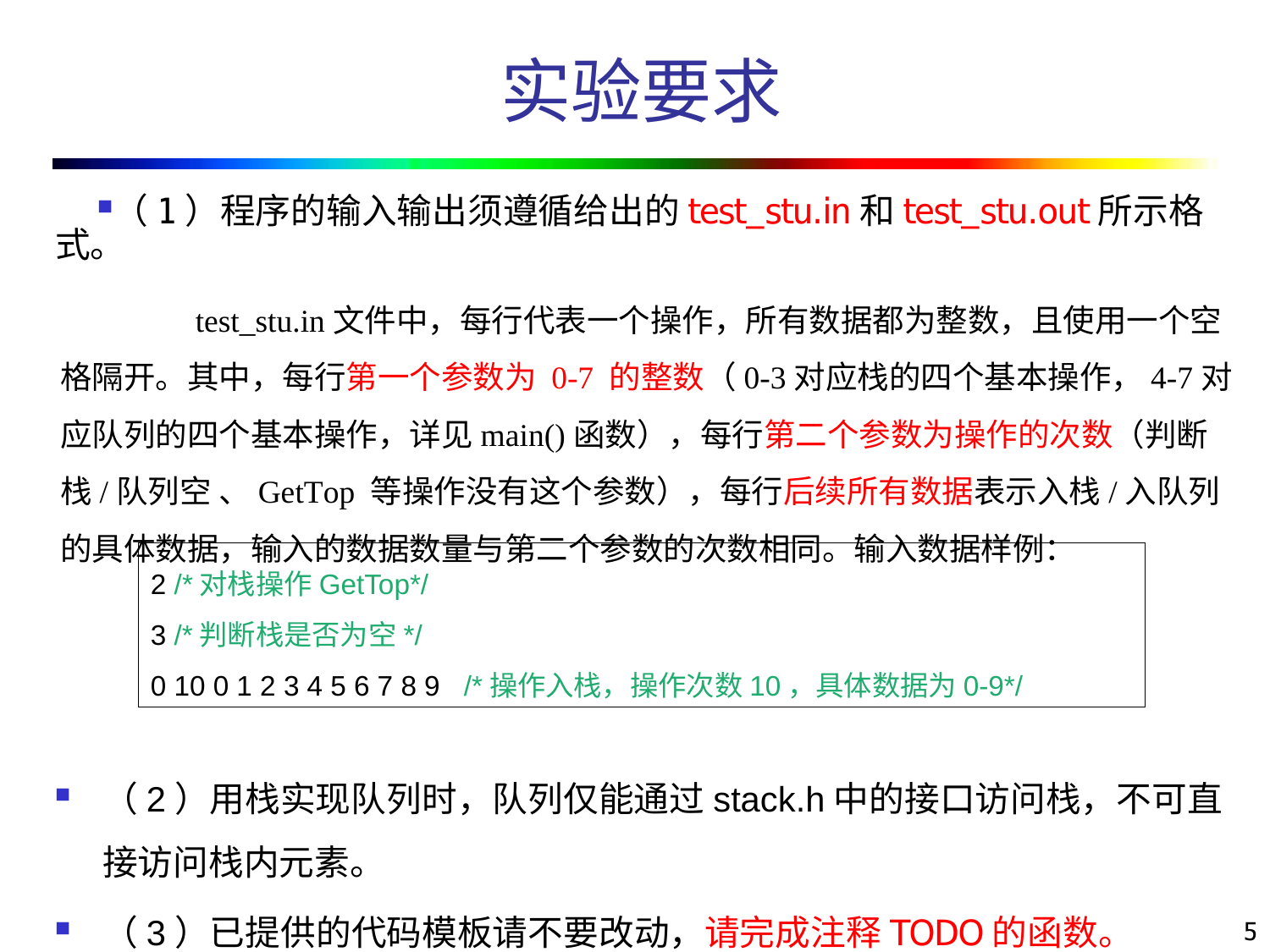

# 实验要求
（1）程序的输入输出须遵循给出的test_stu.in和test_stu.out所示格式。
	 test_stu.in文件中，每行代表一个操作，所有数据都为整数，且使用一个空格隔开。其中，每行第一个参数为 0-7 的整数（0-3对应栈的四个基本操作，4-7对应队列的四个基本操作，详见main()函数），每行第二个参数为操作的次数（判断栈/队列空 、GetTop 等操作没有这个参数），每行后续所有数据表示入栈/入队列的具体数据，输入的数据数量与第二个参数的次数相同。输入数据样例：

（2）用栈实现队列时，队列仅能通过stack.h中的接口访问栈，不可直接访问栈内元素。
（3）已提供的代码模板请不要改动，请完成注释TODO的函数。
2 /*对栈操作GetTop*/
3 /*判断栈是否为空*/
0 10 0 1 2 3 4 5 6 7 8 9   /*操作入栈，操作次数10，具体数据为0-9*/

5